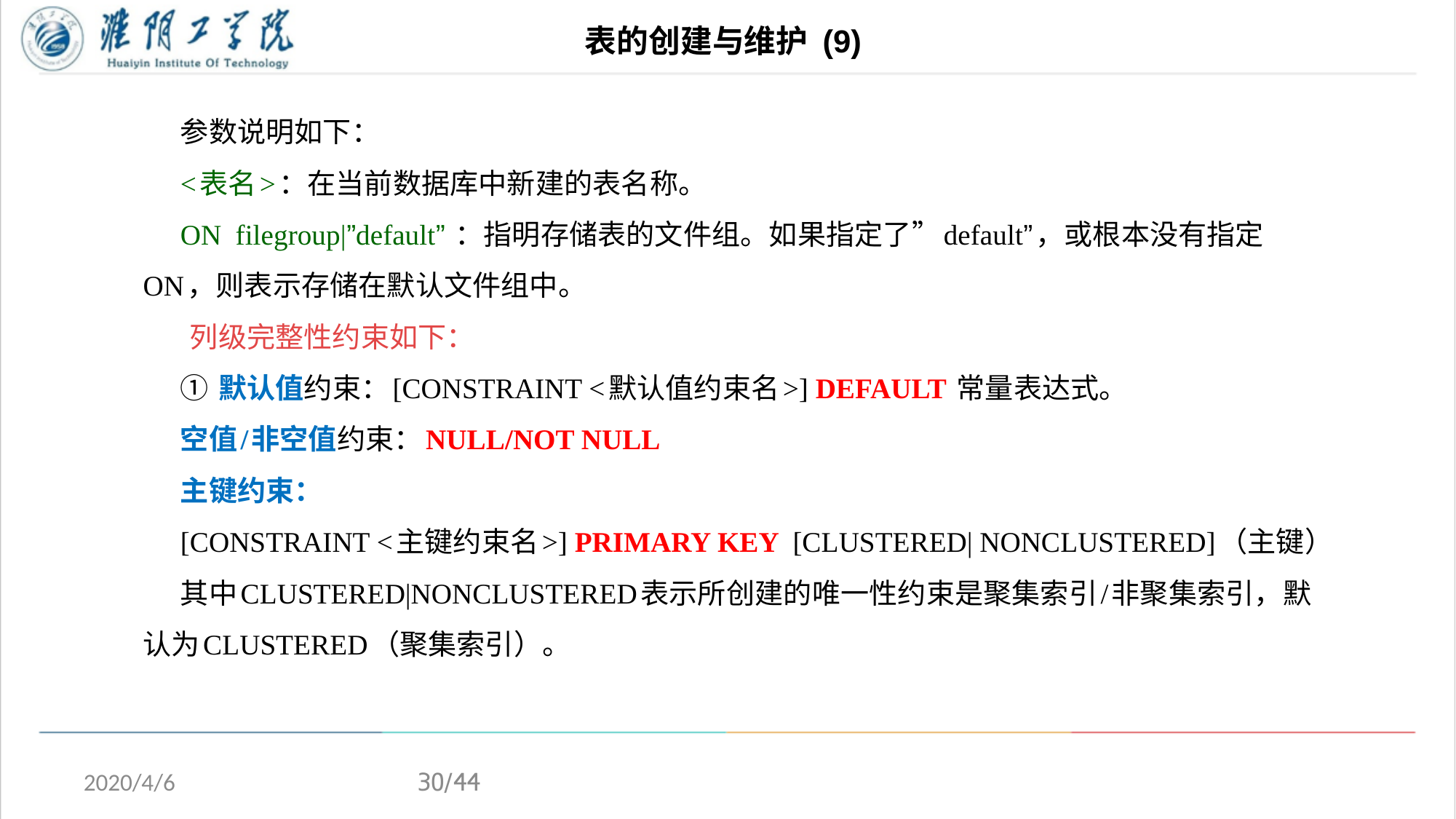

# 表的创建与维护 (9)
参数说明如下：
<表名>：在当前数据库中新建的表名称。
ON  filegroup|”default” ：指明存储表的文件组。如果指定了”default”，或根本没有指定ON，则表示存储在默认文件组中。
 列级完整性约束如下：
① 默认值约束：[CONSTRAINT <默认值约束名>] DEFAULT 常量表达式。
空值/非空值约束：NULL/NOT NULL
主键约束：
[CONSTRAINT <主键约束名>] PRIMARY KEY  [CLUSTERED| NONCLUSTERED]（主键）
其中CLUSTERED|NONCLUSTERED表示所创建的唯一性约束是聚集索引/非聚集索引，默认为CLUSTERED（聚集索引）。
30/44
2020/4/6